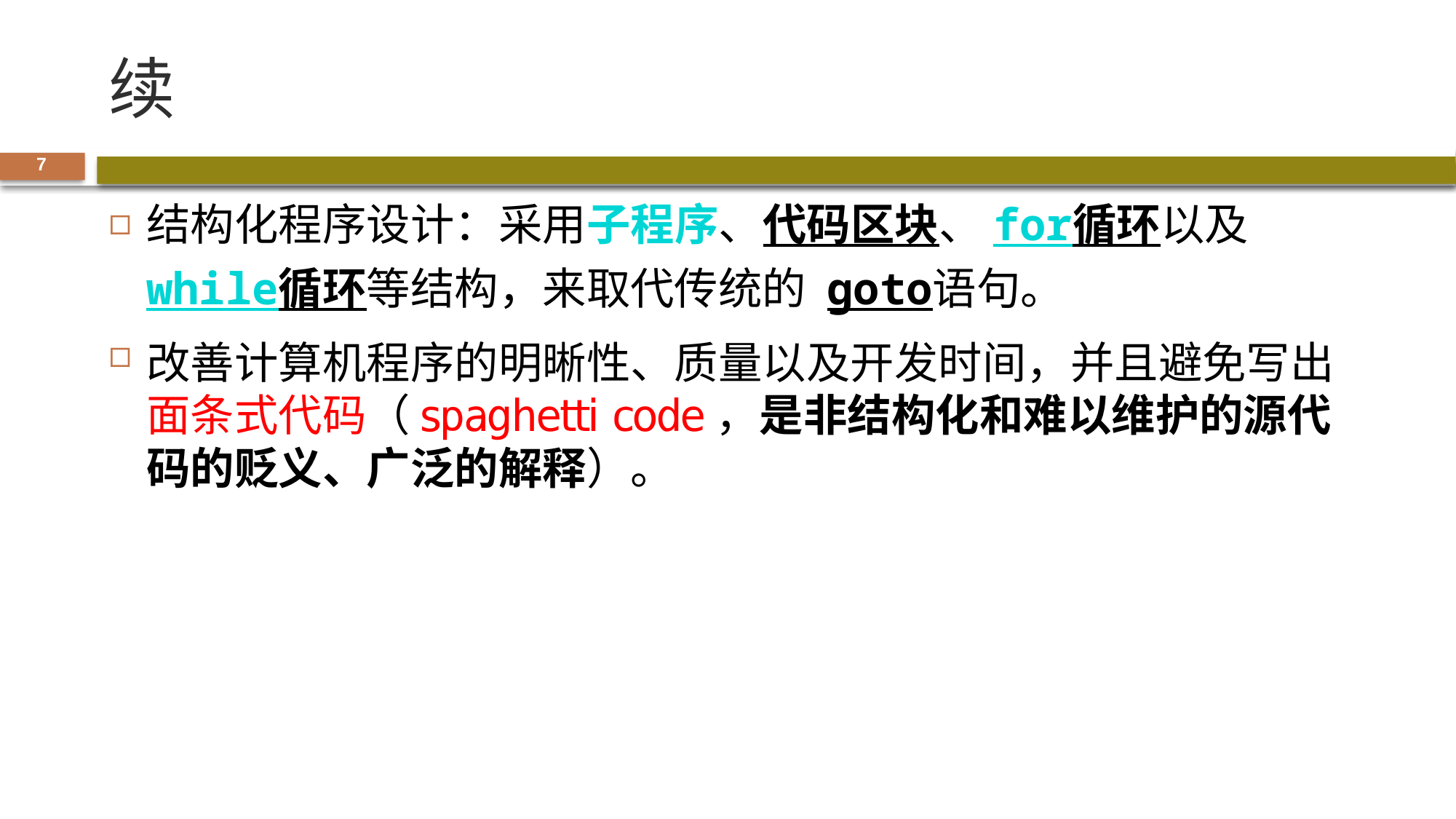

# 续
7
结构化程序设计：采用子程序、代码区块、for循环以及while循环等结构，来取代传统的 goto语句。
改善计算机程序的明晰性、质量以及开发时间，并且避免写出面条式代码（spaghetti code，是非结构化和难以维护的源代码的贬义、广泛的解释）。